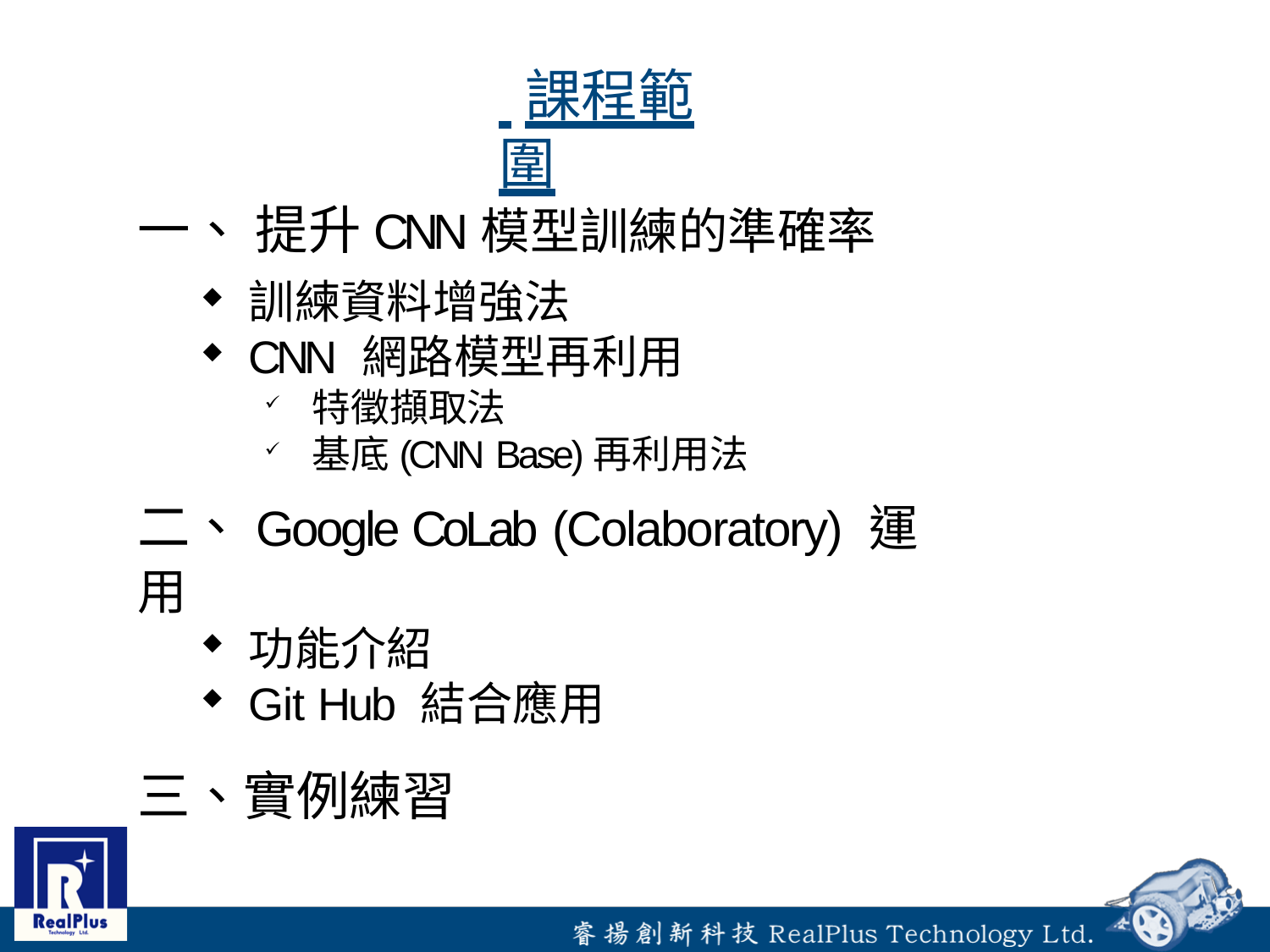

# 課程範圍
一、 提升CNN模型訓練的準確率
訓練資料增強法
CNN 網路模型再利用
特徵擷取法
基底(CNN Base)再利用法
二、Google CoLab (Colaboratory) 運用
功能介紹
Git Hub 結合應用
三、實例練習